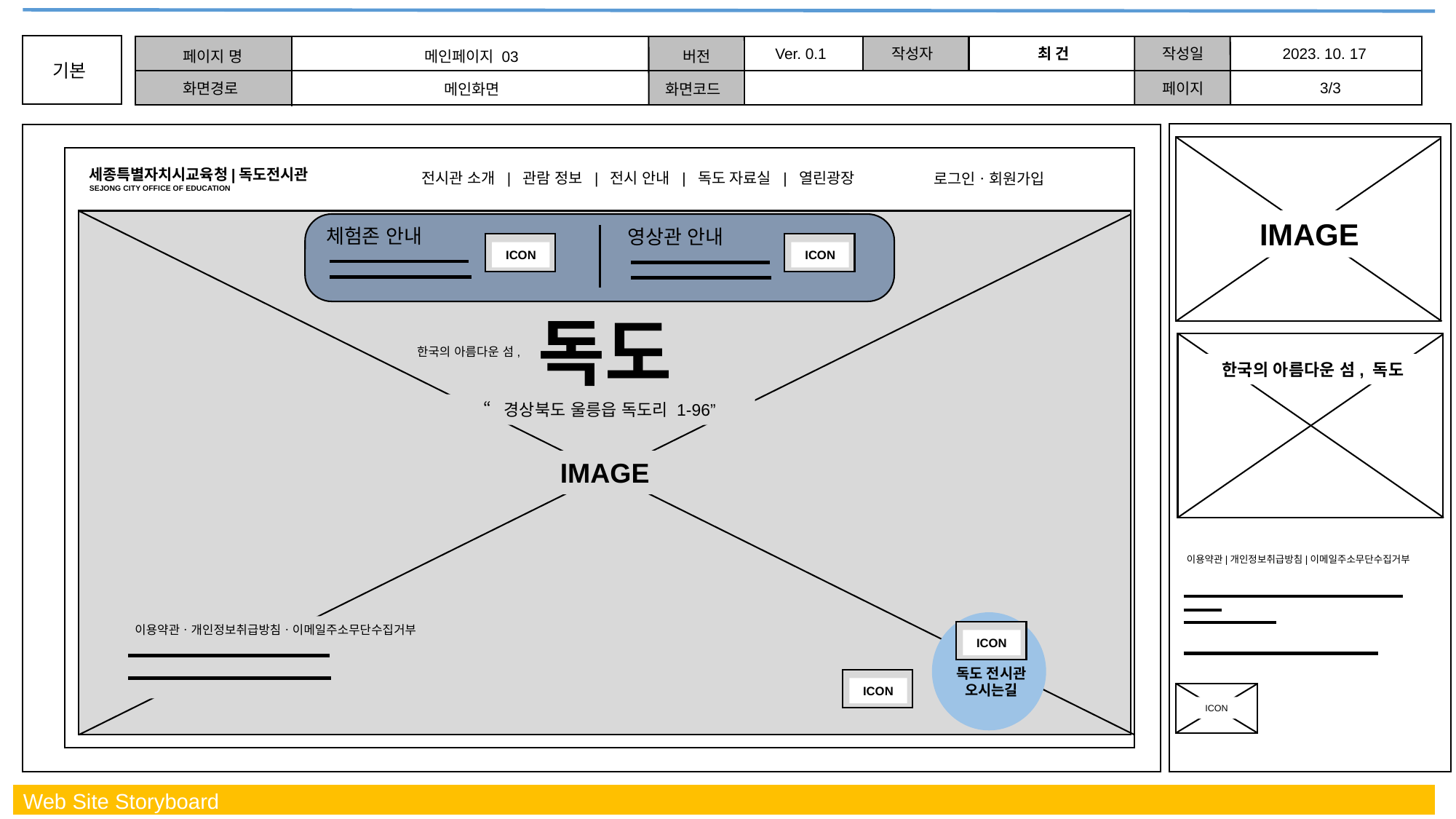

Ver. 0.1
2023. 10. 17
최 건
작성자
작성일
버전
페이지 명
메인페이지 03
3/3
화면경로
페이지
메인화면
화면코드
기본

IMAGE

한국의 아름다운 섬, 독도
이용약관|개인정보취급방침|이메일주소무단수집거부

ICON

세종특별자치시교육청|독도전시관
SEJONG CITY OFFICE OF EDUCATION
전시관 소개  |  관람 정보  |  전시 안내  |  독도 자료실  |  열린광장
로그인ㆍ회원가입

체험존 안내
영상관 안내

ICON

ICON
독도
한국의 아름다운 섬,
“경상북도 울릉읍 독도리 1-96”
IMAGE

독도 전시관
오시는길

이용약관ㆍ개인정보취급방침ㆍ이메일주소무단수집거부

ICON

ICON
Web Site Storyboard